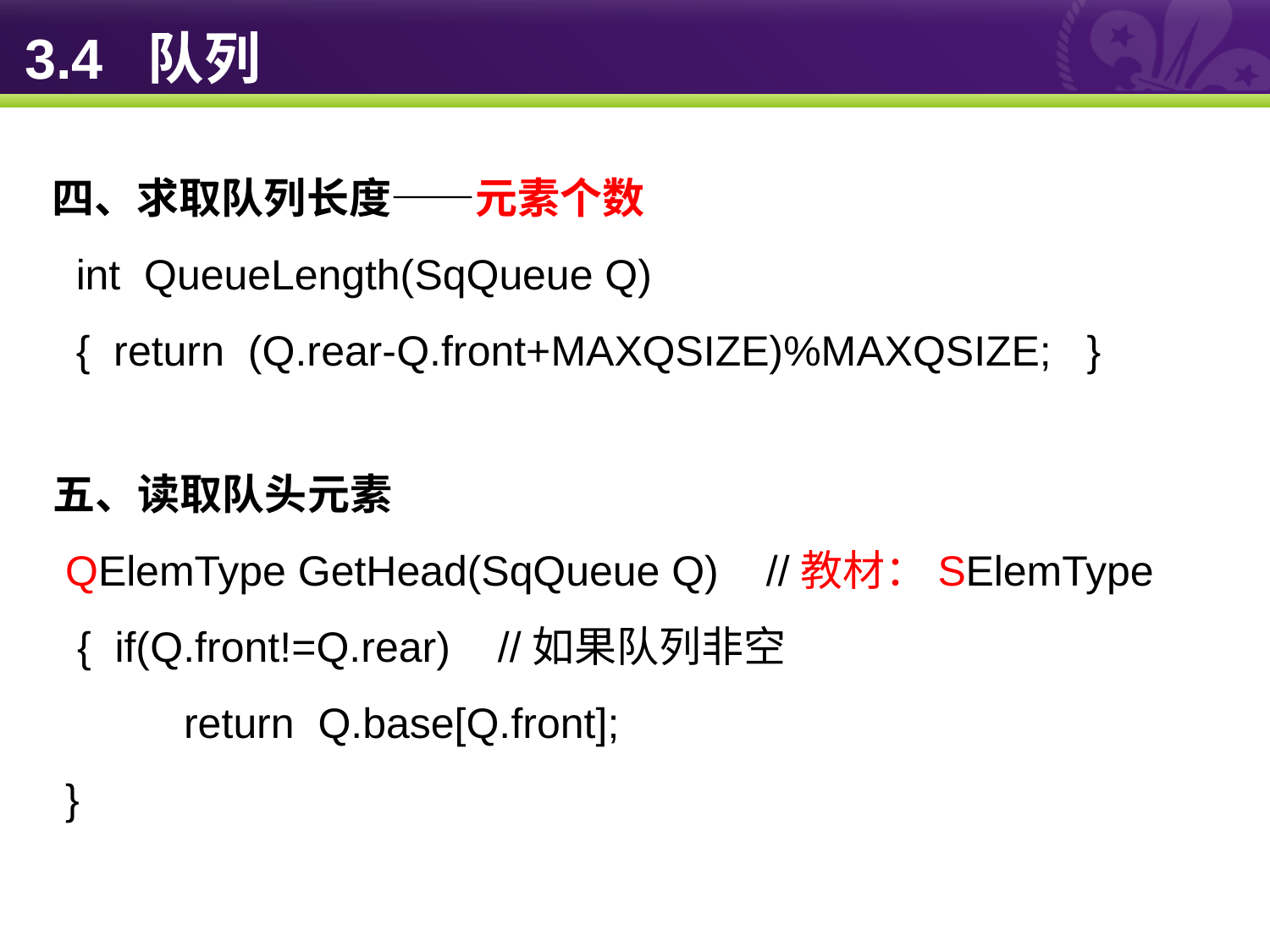

# 3.4  队列
四、求取队列长度——元素个数
  int  QueueLength(SqQueue Q)
  {  return  (Q.rear-Q.front+MAXQSIZE)%MAXQSIZE;   }
五、读取队头元素
 QElemType GetHead(SqQueue Q)    //教材：SElemType
  {  if(Q.front!=Q.rear)    //如果队列非空
           return  Q.base[Q.front];
 }